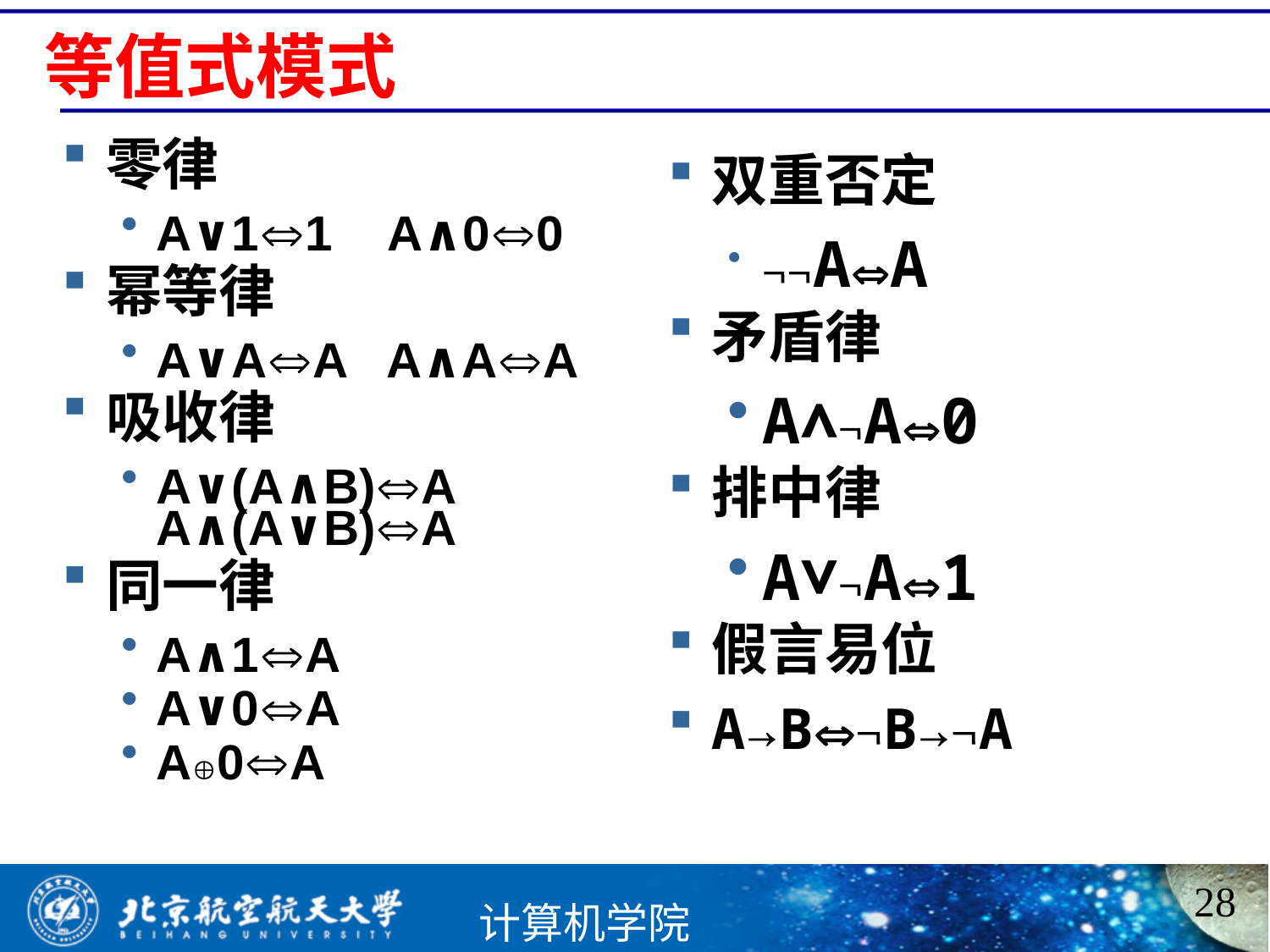

# 等值式模式
零律
A∨1⇔1    A∧0⇔0
幂等律
A∨A⇔A   A∧A⇔A
吸收律
A∨(A∧B)⇔A    A∧(A∨B)⇔A
同一律
A∧1⇔A
A∨0⇔A
A⊕0⇔A
双重否定
¬¬A⇔A
矛盾律
A∧¬A⇔0
排中律
A∨¬A⇔1
假言易位
A→B⇔¬B→¬A